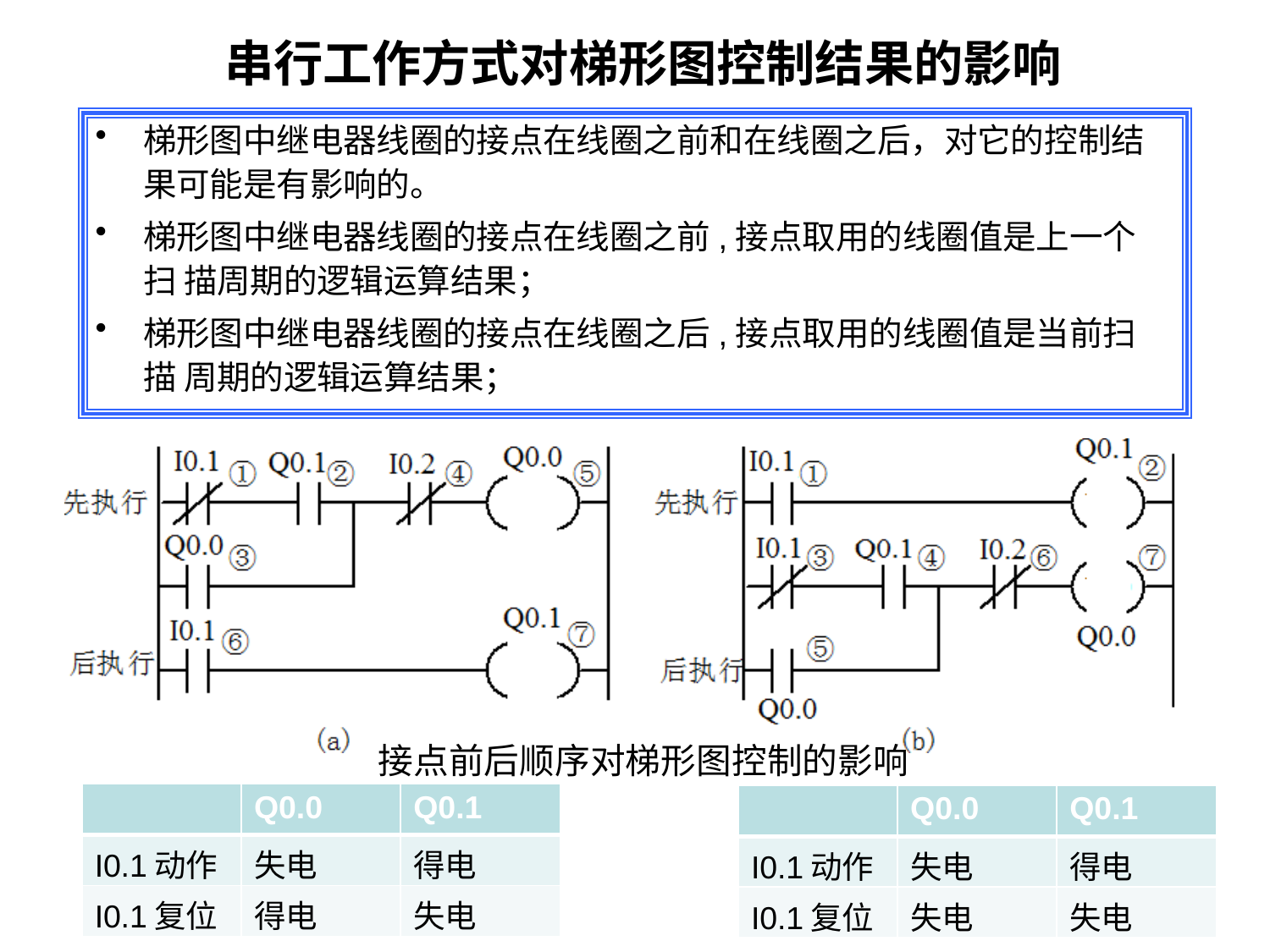

# 串行工作方式对梯形图控制结果的影响

梯形图中继电器线圈的接点在线圈之前和在线圈之后，对它的控制结 果可能是有影响的。
梯形图中继电器线圈的接点在线圈之前,接点取用的线圈值是上一个扫 描周期的逻辑运算结果；
梯形图中继电器线圈的接点在线圈之后,接点取用的线圈值是当前扫描 周期的逻辑运算结果；

接点前后顺序对梯形图控制的影响
|  | Q0.0 | Q0.1 |
| --- | --- | --- |
| I0.1动作 | 失电 | 得电 |
| I0.1复位 | 得电 | 失电 |
|  | Q0.0 | Q0.1 |
| --- | --- | --- |
| I0.1动作 | 失电 | 得电 |
| I0.1复位 | 失电 | 失电 |